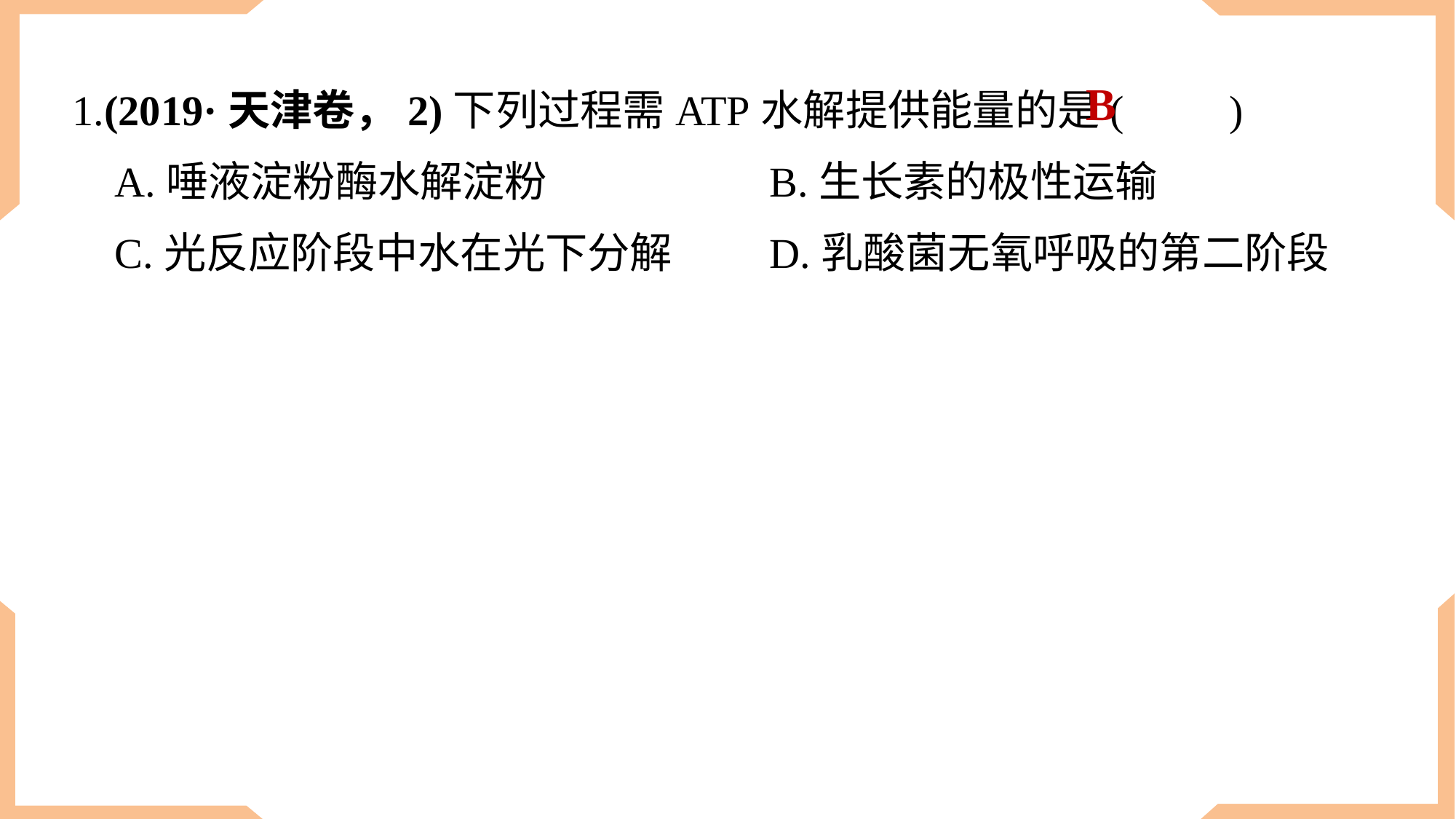

1.(2019·天津卷，2)下列过程需ATP水解提供能量的是(　　)
	A.唾液淀粉酶水解淀粉			B.生长素的极性运输
	C.光反应阶段中水在光下分解	D.乳酸菌无氧呼吸的第二阶段
B